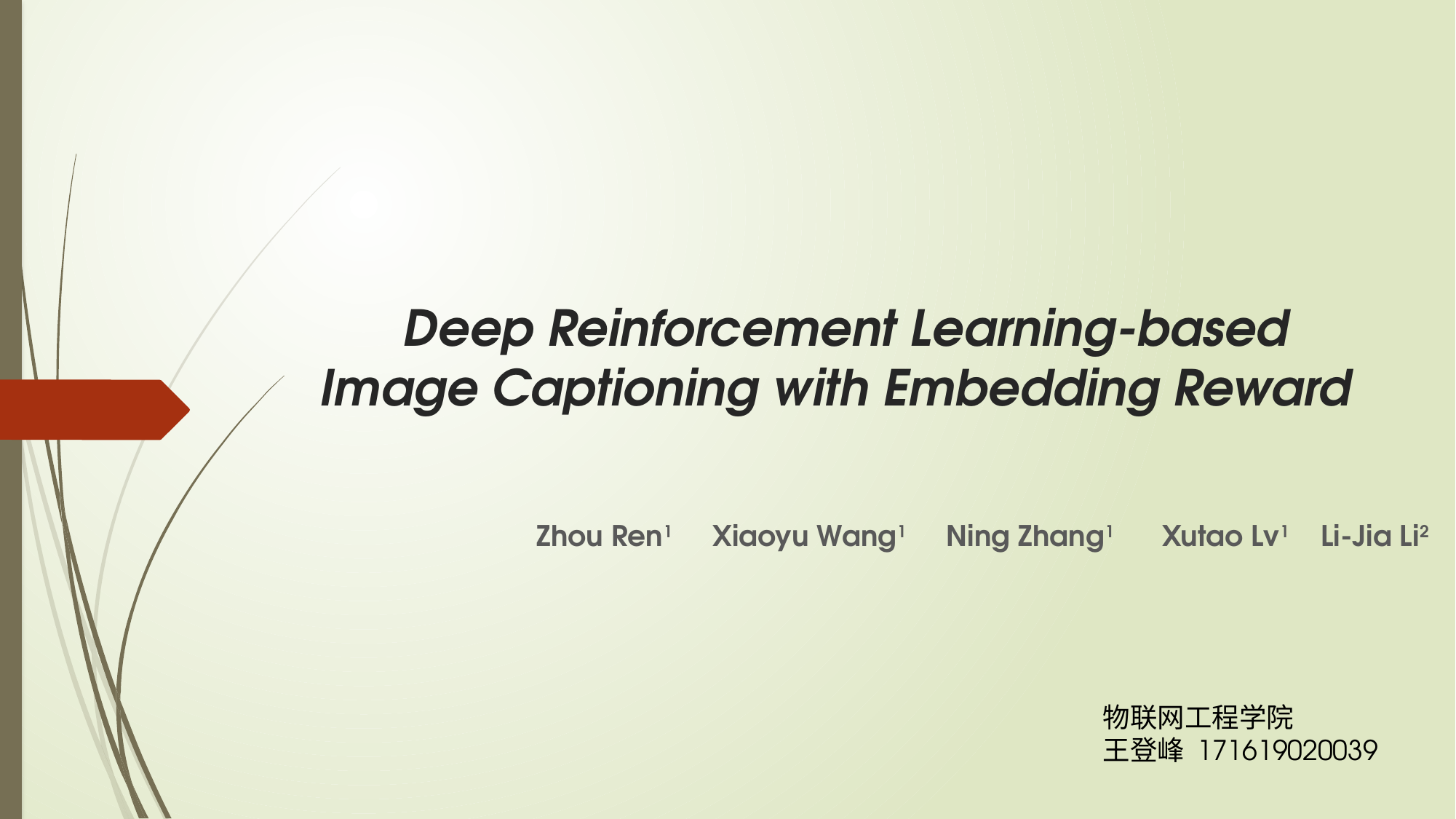

# Deep Reinforcement Learning-based Image Captioning with Embedding Reward
                  Zhou Ren1     Xiaoyu Wang1     Ning Zhang1      Xutao Lv1    Li-Jia Li2

物联网工程学院
王登峰 171619020039